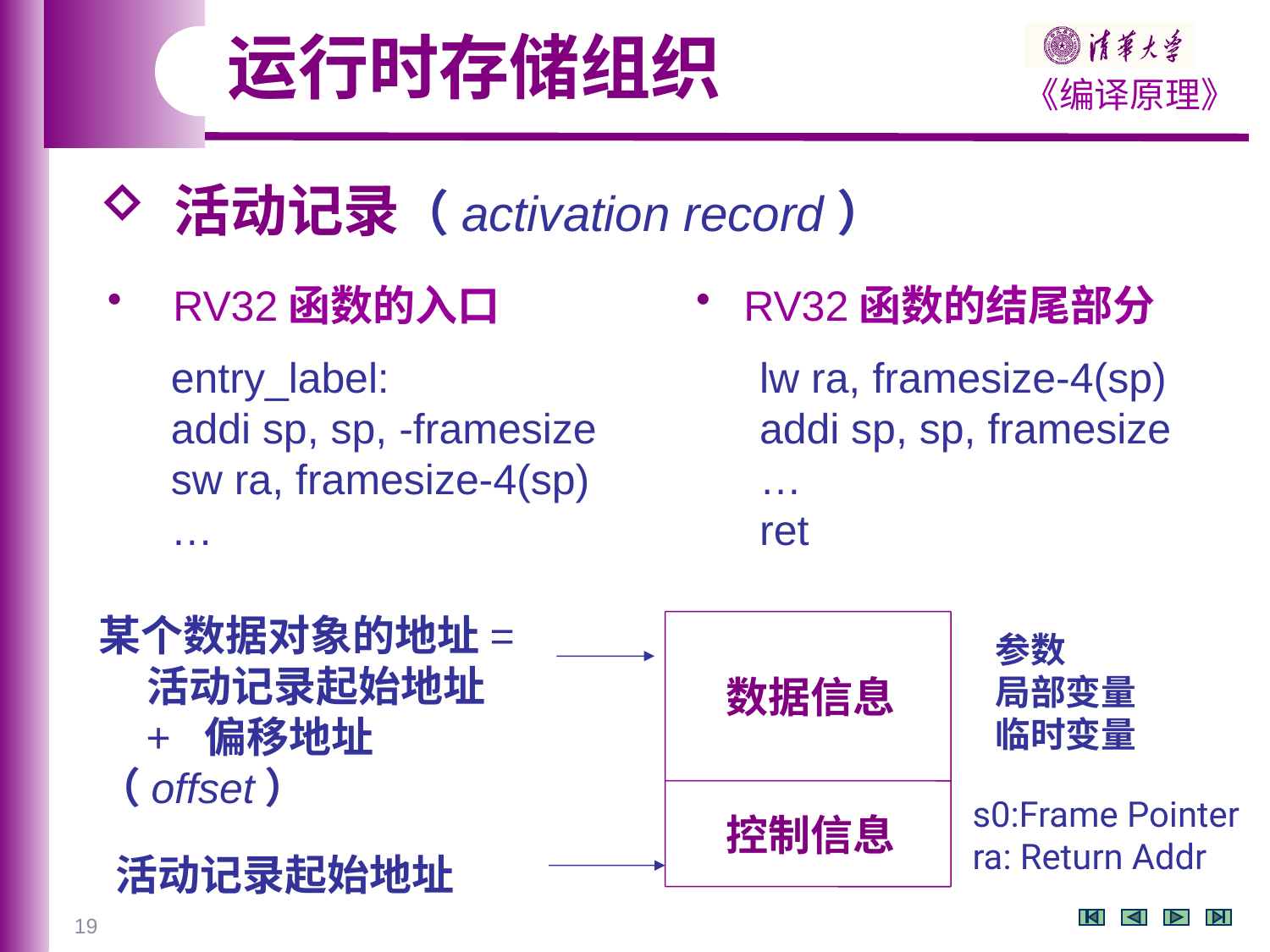

运行时存储组织
 活动记录（activation record）
   RV32函数的入口

entry_label:
addi sp, sp, -framesize
sw ra, framesize-4(sp)
…
RV32函数的结尾部分

lw ra, framesize-4(sp)
addi sp, sp, framesize
…
ret
某个数据对象的地址=
    活动记录起始地址
    +  偏移地址（offset）

参数
局部变量
临时变量

数据信息

s0:Frame Pointer
ra: Return Addr
控制信息
     活动记录起始地址

19